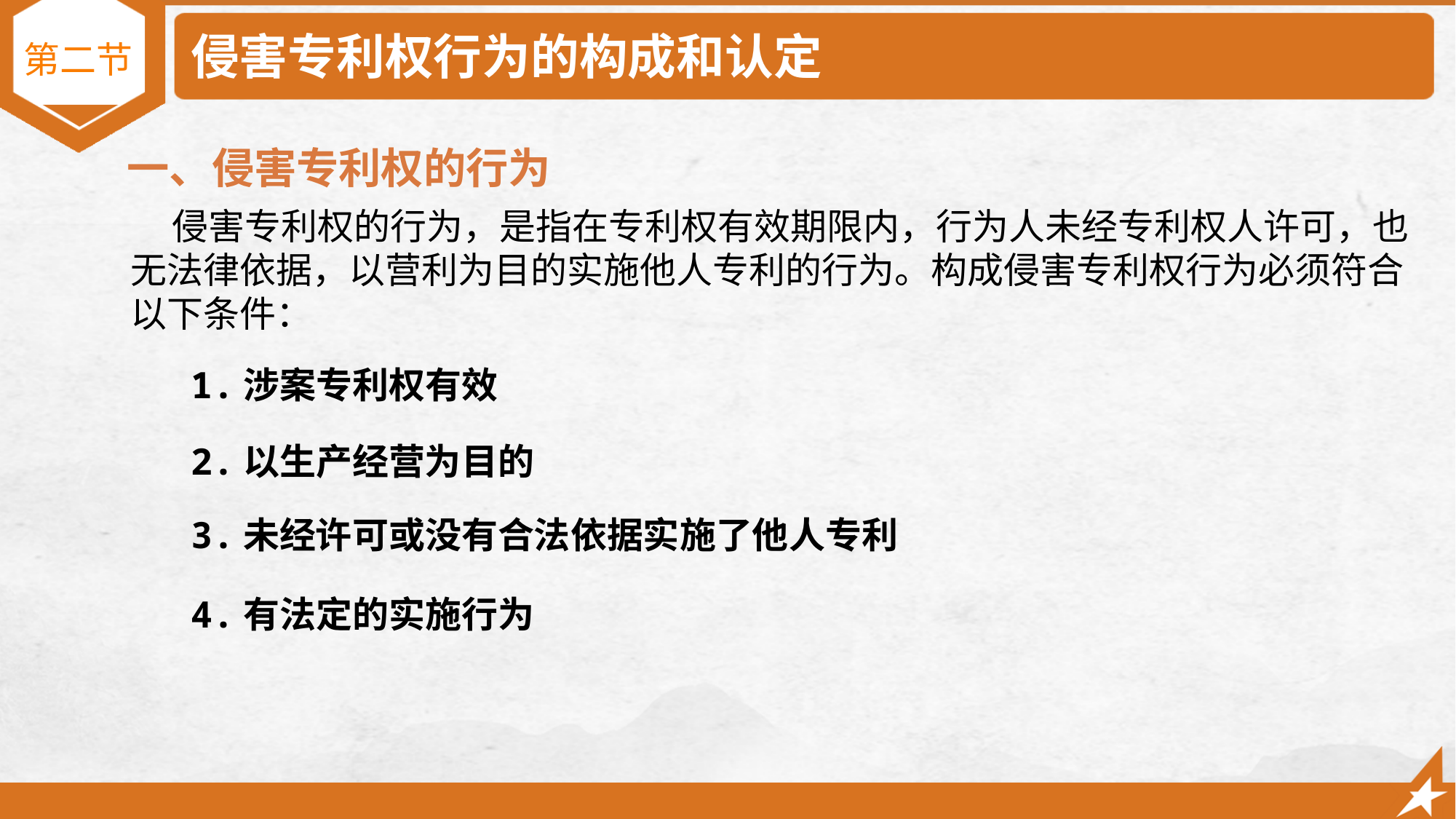

侵害专利权行为的构成和认定
第二节
一、侵害专利权的行为
    侵害专利权的行为，是指在专利权有效期限内，行为人未经专利权人许可，也无法律依据，以营利为目的实施他人专利的行为。构成侵害专利权行为必须符合以下条件：
1.涉案专利权有效
2.以生产经营为目的
3.未经许可或没有合法依据实施了他人专利
4.有法定的实施行为